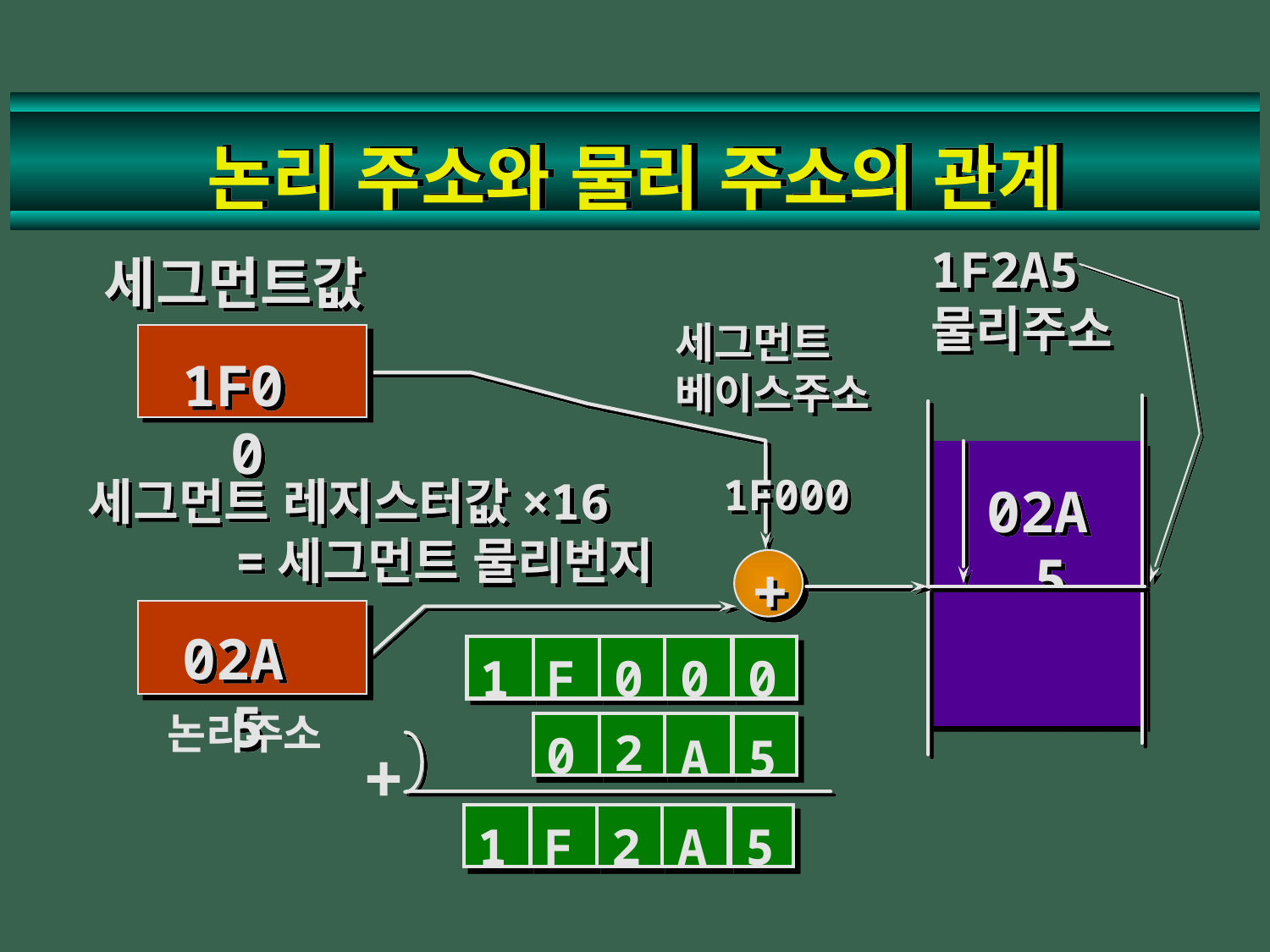

# 논리 주소와 물리 주소의 관계
1F2A5
물리주소
세그먼트값

세그먼트
베이스주소
     1F000

1F00

세그먼트 레지스터값×16
     =세그먼트 물리번지
02A5
+

02A5

1
F
0
0
0
논리주소

2
0
A
5
+

1
F
2
A
5